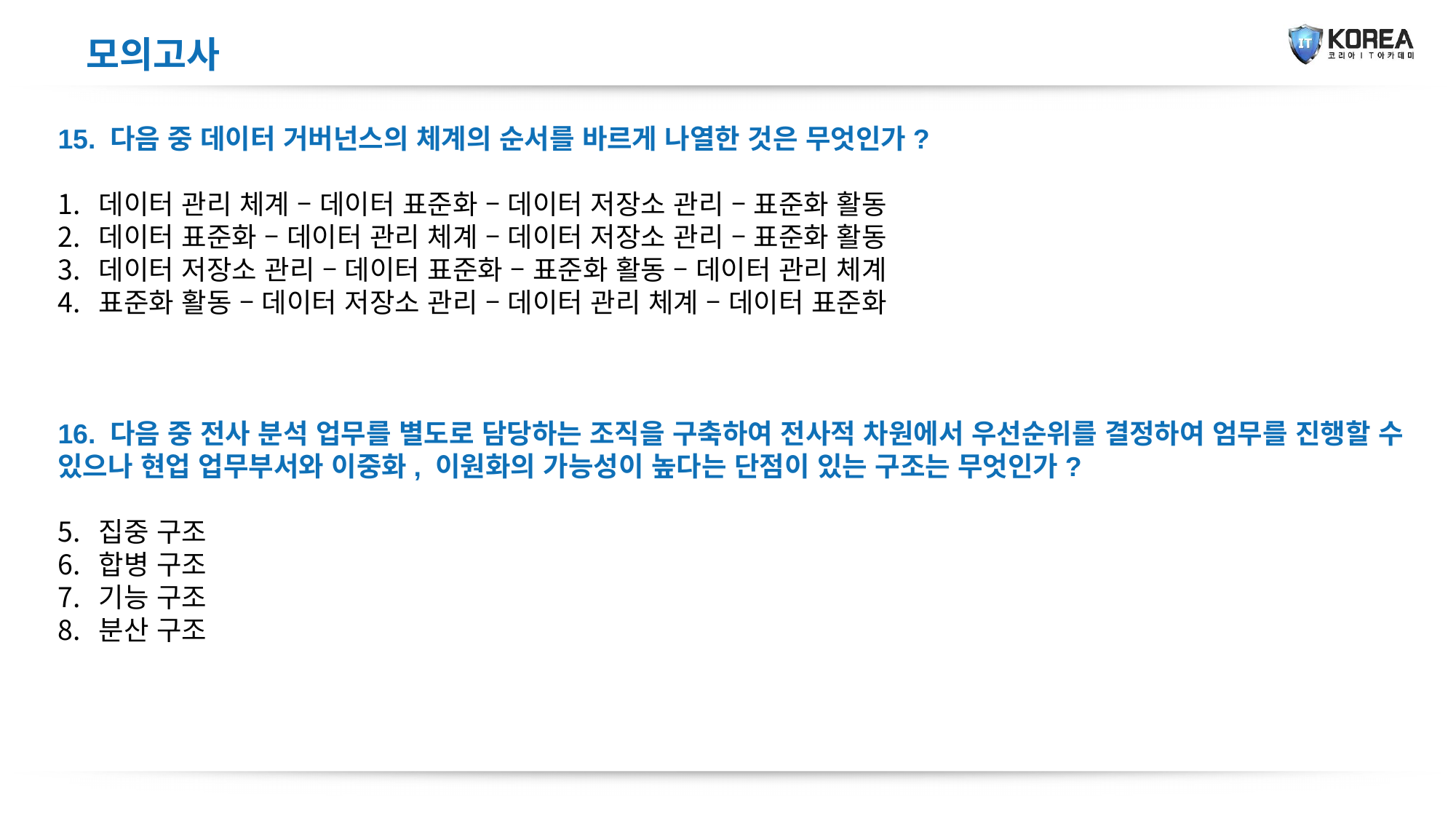

모의고사
15. 다음 중 데이터 거버넌스의 체계의 순서를 바르게 나열한 것은 무엇인가?

데이터 관리 체계 – 데이터 표준화 – 데이터 저장소 관리 – 표준화 활동
데이터 표준화 – 데이터 관리 체계 – 데이터 저장소 관리 – 표준화 활동
데이터 저장소 관리 – 데이터 표준화 – 표준화 활동 – 데이터 관리 체계
표준화 활동 – 데이터 저장소 관리 – 데이터 관리 체계 – 데이터 표준화

16. 다음 중 전사 분석 업무를 별도로 담당하는 조직을 구축하여 전사적 차원에서 우선순위를 결정하여 엄무를 진행할 수 있으나 현업 업무부서와 이중화, 이원화의 가능성이 높다는 단점이 있는 구조는 무엇인가?

집중 구조
합병 구조
기능 구조
분산 구조